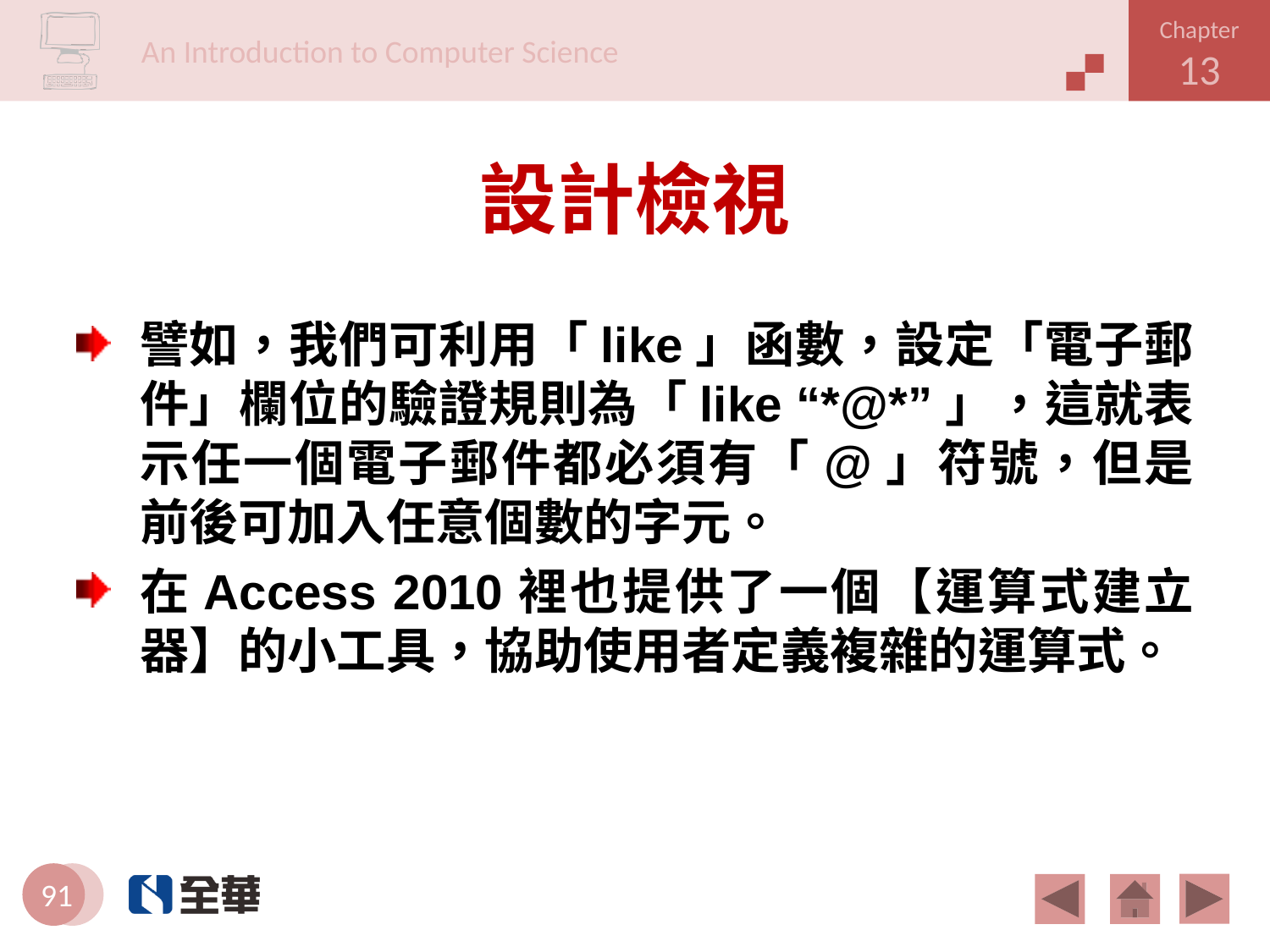

# 設計檢視
譬如，我們可利用「like」函數，設定「電子郵件」欄位的驗證規則為「like “*@*”」，這就表示任一個電子郵件都必須有「@」符號，但是前後可加入任意個數的字元。
在Access 2010裡也提供了一個【運算式建立器】的小工具，協助使用者定義複雜的運算式。